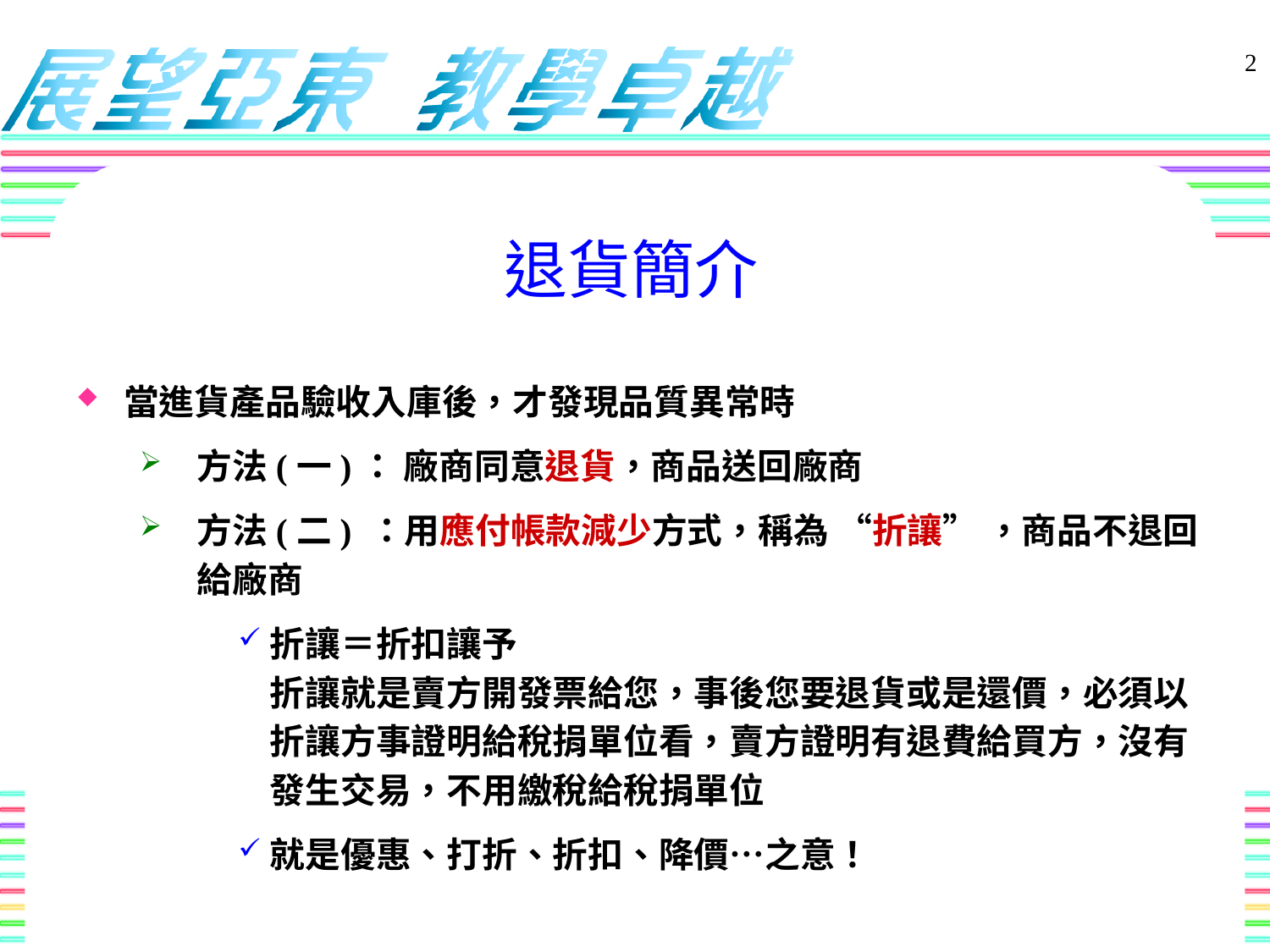

退貨簡介
2

當進貨產品驗收入庫後，才發現品質異常時
方法(一)： 廠商同意退貨，商品送回廠商
方法(二) ：用應付帳款減少方式，稱為 “折讓” ，商品不退回給廠商
折讓＝折扣讓予
折讓就是賣方開發票給您，事後您要退貨或是還價，必須以折讓方事證明給稅捐單位看，賣方證明有退費給買方，沒有發生交易，不用繳稅給稅捐單位
就是優惠、打折、折扣、降價…之意！